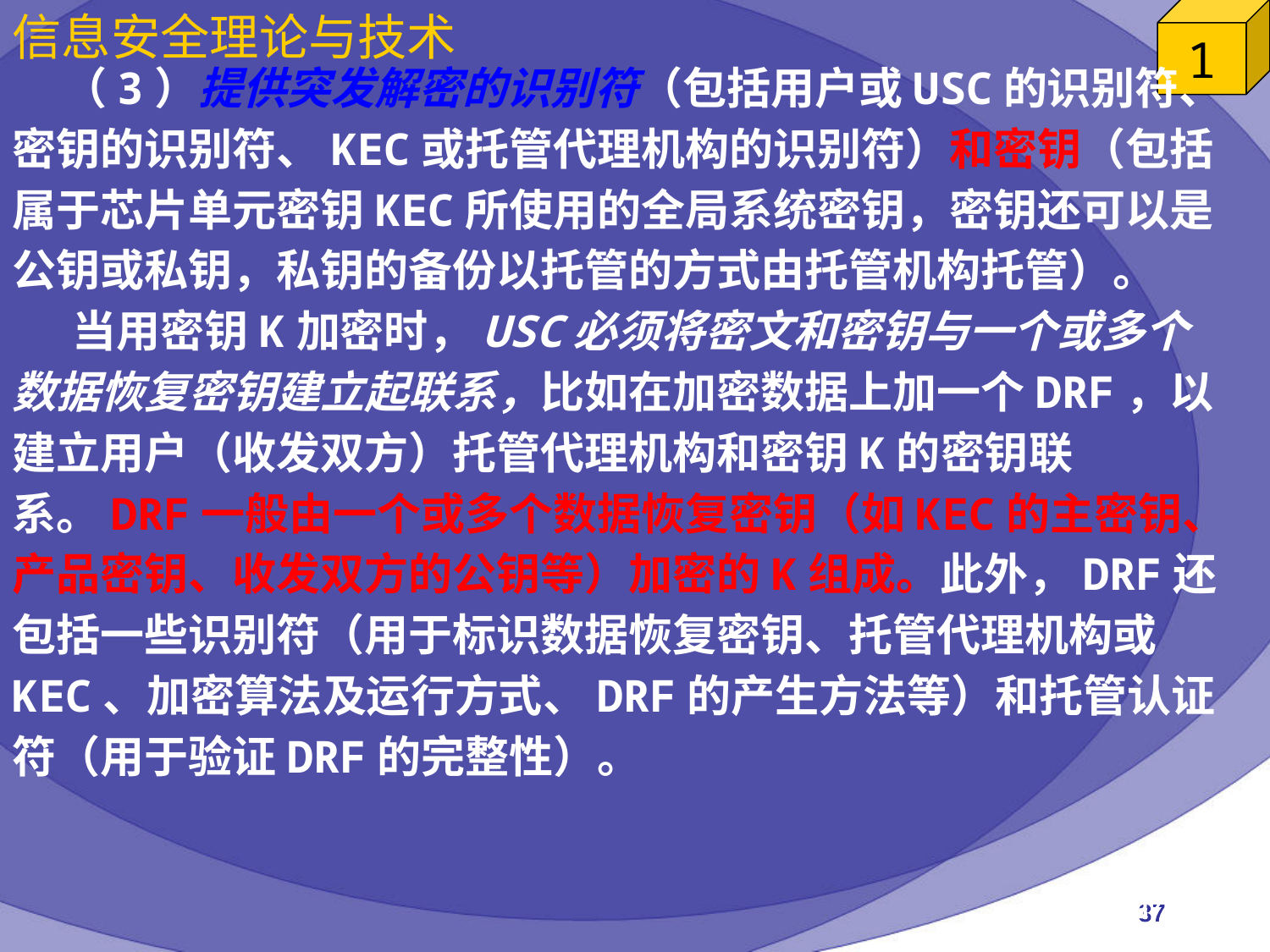

（3）提供突发解密的识别符（包括用户或USC的识别符、密钥的识别符、KEC或托管代理机构的识别符）和密钥（包括属于芯片单元密钥KEC所使用的全局系统密钥，密钥还可以是公钥或私钥，私钥的备份以托管的方式由托管机构托管）。
     当用密钥K加密时，USC必须将密文和密钥与一个或多个数据恢复密钥建立起联系，比如在加密数据上加一个DRF，以建立用户（收发双方）托管代理机构和密钥K的密钥联系。DRF一般由一个或多个数据恢复密钥（如KEC的主密钥、产品密钥、收发双方的公钥等）加密的K组成。此外，DRF还包括一些识别符（用于标识数据恢复密钥、托管代理机构或KEC、加密算法及运行方式、DRF的产生方法等）和托管认证符（用于验证DRF的完整性）。
2023/4/25
37